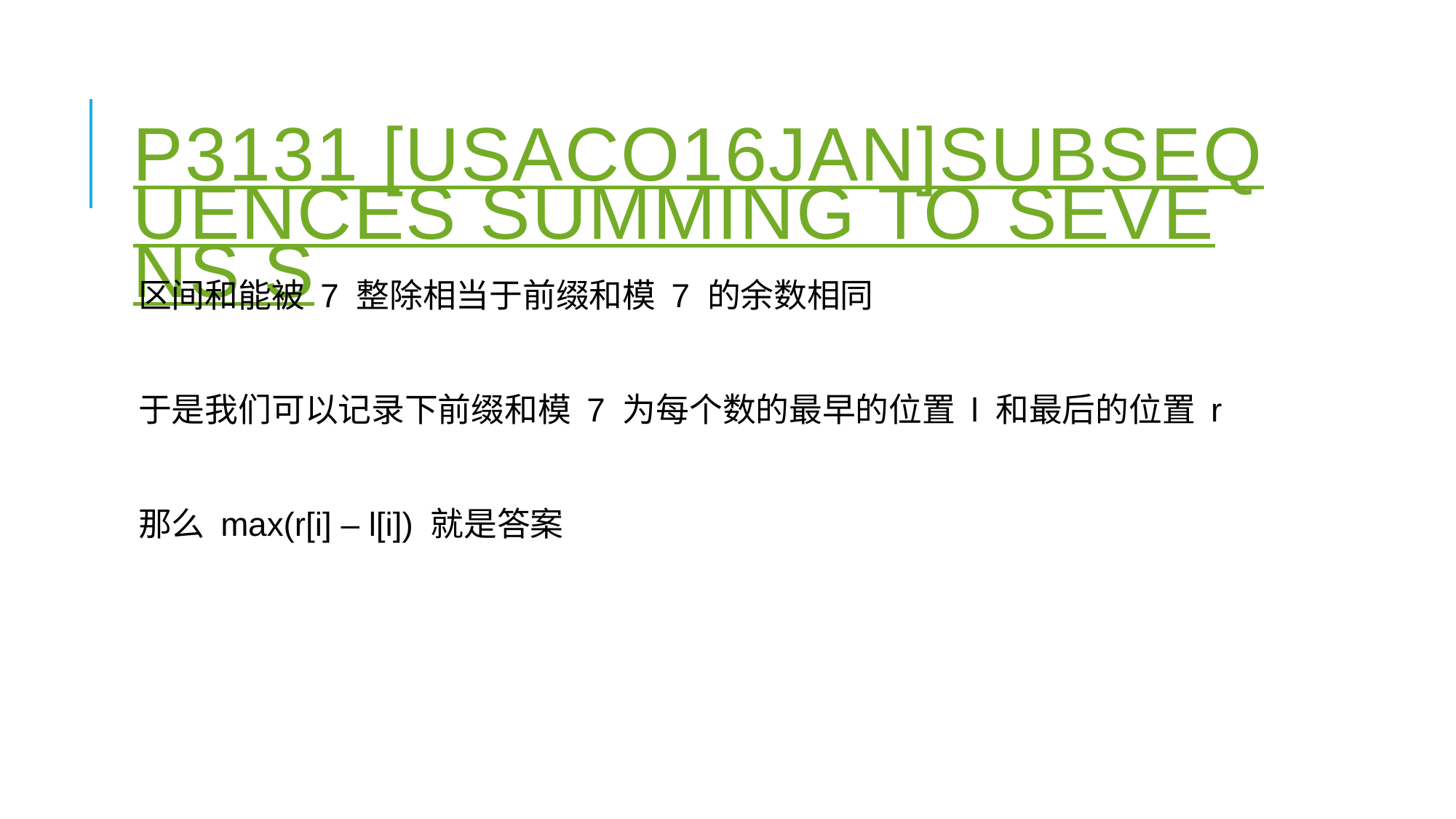

# P3131 [USACO16JAN]Subsequences Summing to Sevens S
区间和能被 7 整除相当于前缀和模 7 的余数相同

于是我们可以记录下前缀和模 7 为每个数的最早的位置 l 和最后的位置 r

那么 max(r[i] – l[i]) 就是答案